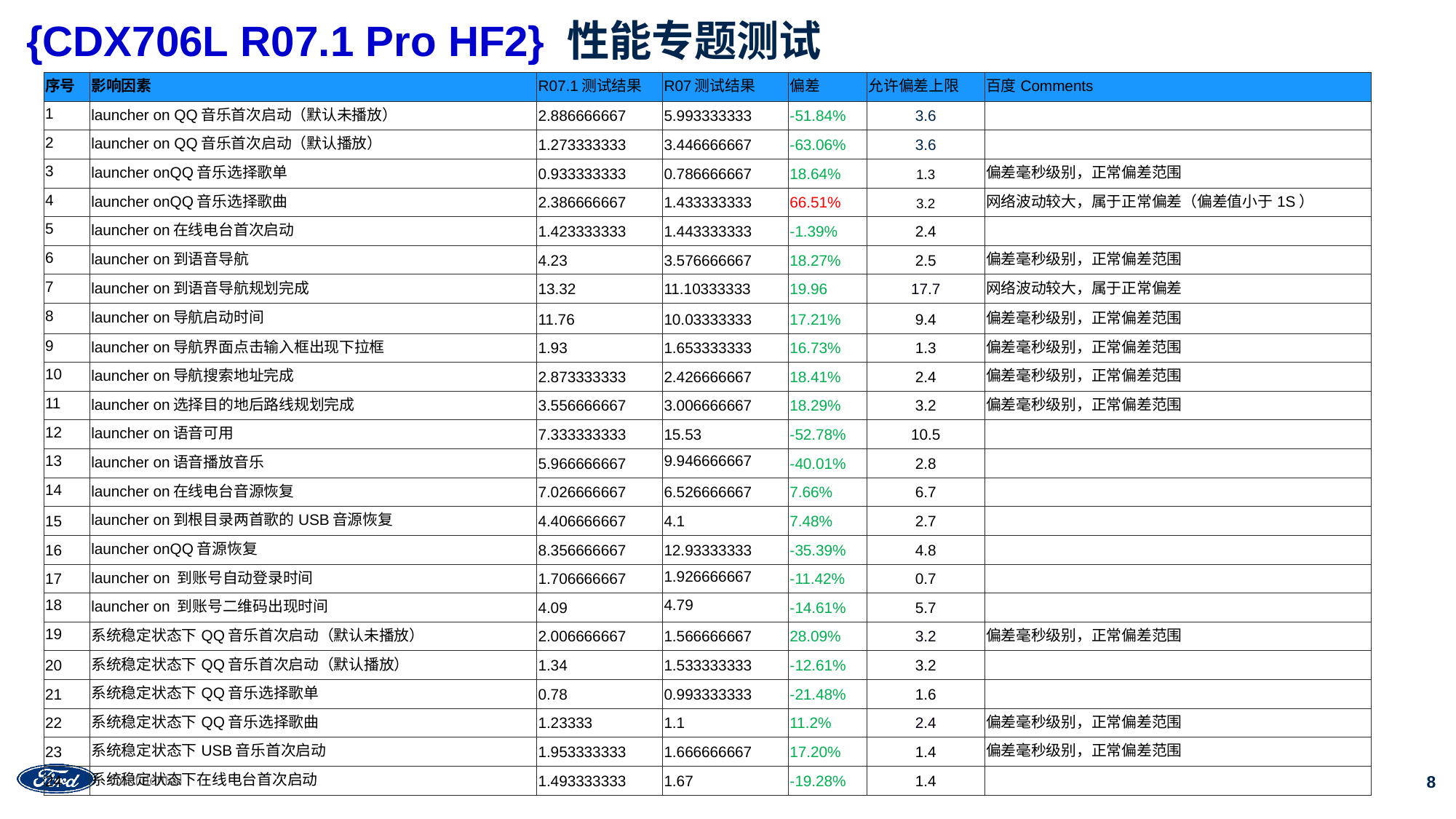

# {CDX706L R07.1 Pro HF2} 性能专题测试
| 序号 | 影响因素 | R07.1测试结果 | R07测试结果 | 偏差 | 允许偏差上限 | 百度Comments |
| --- | --- | --- | --- | --- | --- | --- |
| 1 | launcher on QQ音乐首次启动（默认未播放） | 2.886666667 | 5.993333333 | -51.84% | 3.6 |  |
| 2 | launcher on QQ音乐首次启动（默认播放） | 1.273333333 | 3.446666667 | -63.06% | 3.6 |  |
| 3 | launcher onQQ音乐选择歌单 | 0.933333333 | 0.786666667 | 18.64% | 1.3 | 偏差毫秒级别，正常偏差范围 |
| 4 | launcher onQQ音乐选择歌曲 | 2.386666667 | 1.433333333 | 66.51% | 3.2 | 网络波动较大，属于正常偏差（偏差值小于1S） |
| 5 | launcher on在线电台首次启动 | 1.423333333 | 1.443333333 | -1.39% | 2.4 |  |
| 6 | launcher on到语音导航 | 4.23 | 3.576666667 | 18.27% | 2.5 | 偏差毫秒级别，正常偏差范围 |
| 7 | launcher on到语音导航规划完成 | 13.32 | 11.10333333 | 19.96 | 17.7 | 网络波动较大，属于正常偏差 |
| 8 | launcher on导航启动时间 | 11.76 | 10.03333333 | 17.21% | 9.4 | 偏差毫秒级别，正常偏差范围 |
| 9 | launcher on导航界面点击输入框出现下拉框 | 1.93 | 1.653333333 | 16.73% | 1.3 | 偏差毫秒级别，正常偏差范围 |
| 10 | launcher on导航搜索地址完成 | 2.873333333 | 2.426666667 | 18.41% | 2.4 | 偏差毫秒级别，正常偏差范围 |
| 11 | launcher on选择目的地后路线规划完成 | 3.556666667 | 3.006666667 | 18.29% | 3.2 | 偏差毫秒级别，正常偏差范围 |
| 12 | launcher on语音可用 | 7.333333333 | 15.53 | -52.78% | 10.5 |  |
| 13 | launcher on语音播放音乐 | 5.966666667 | 9.946666667 | -40.01% | 2.8 |  |
| 14 | launcher on在线电台音源恢复 | 7.026666667 | 6.526666667 | 7.66% | 6.7 |  |
| 15 | launcher on到根目录两首歌的USB音源恢复 | 4.406666667 | 4.1 | 7.48% | 2.7 |  |
| 16 | launcher onQQ音源恢复 | 8.356666667 | 12.93333333 | -35.39% | 4.8 |  |
| 17 | launcher on 到账号自动登录时间 | 1.706666667 | 1.926666667 | -11.42% | 0.7 |  |
| 18 | launcher on 到账号二维码出现时间 | 4.09 | 4.79 | -14.61% | 5.7 |  |
| 19 | 系统稳定状态下QQ音乐首次启动（默认未播放） | 2.006666667 | 1.566666667 | 28.09% | 3.2 | 偏差毫秒级别，正常偏差范围 |
| 20 | 系统稳定状态下QQ音乐首次启动（默认播放） | 1.34 | 1.533333333 | -12.61% | 3.2 |  |
| 21 | 系统稳定状态下QQ音乐选择歌单 | 0.78 | 0.993333333 | -21.48% | 1.6 |  |
| 22 | 系统稳定状态下QQ音乐选择歌曲 | 1.23333 | 1.1 | 11.2% | 2.4 | 偏差毫秒级别，正常偏差范围 |
| 23 | 系统稳定状态下USB音乐首次启动 | 1.953333333 | 1.666666667 | 17.20% | 1.4 | 偏差毫秒级别，正常偏差范围 |
| 24 | 系统稳定状态下在线电台首次启动 | 1.493333333 | 1.67 | -19.28% | 1.4 |  |